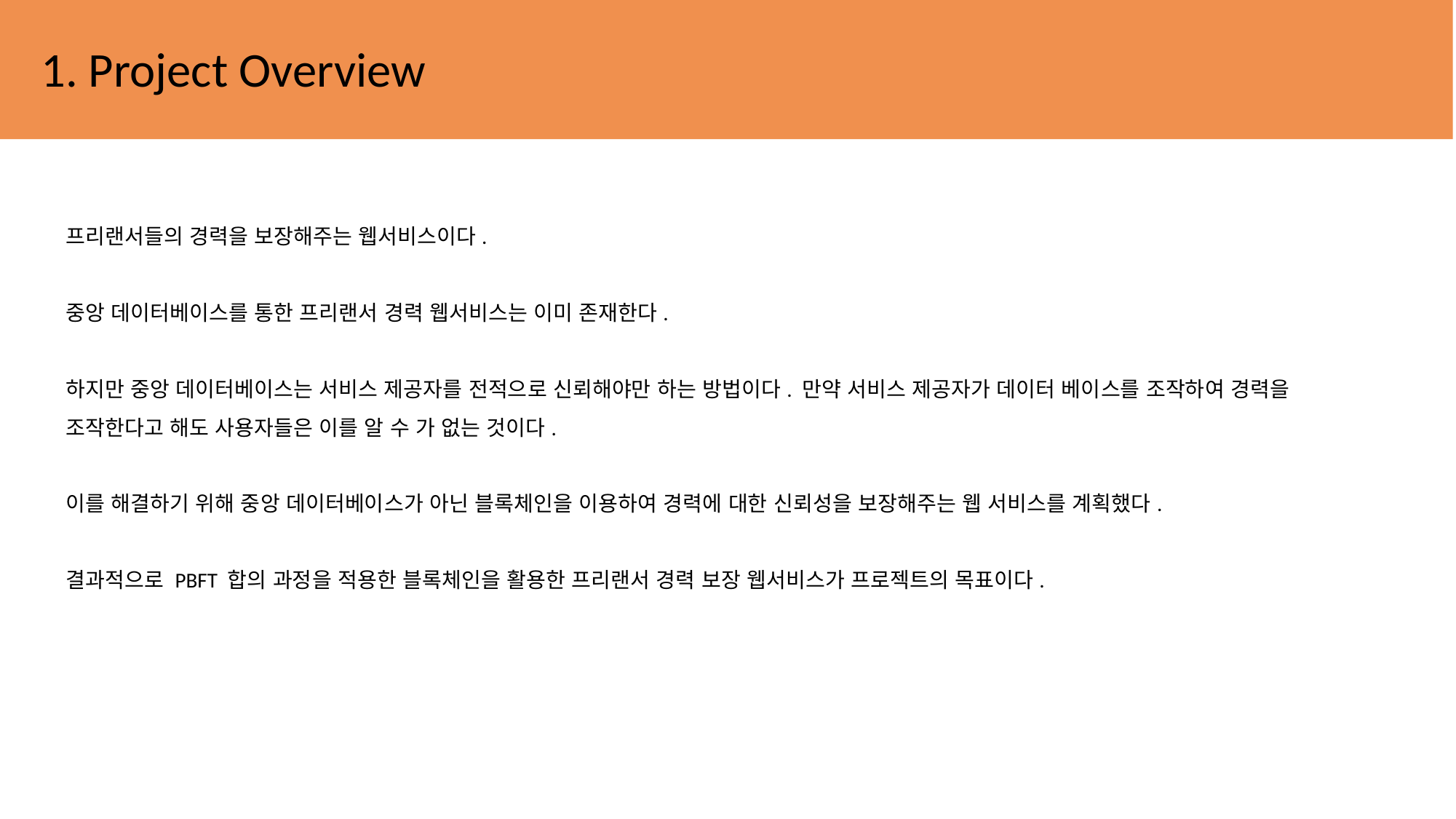

# 1. Project Overview
프리랜서들의 경력을 보장해주는 웹서비스이다.

중앙 데이터베이스를 통한 프리랜서 경력 웹서비스는 이미 존재한다.

하지만 중앙 데이터베이스는 서비스 제공자를 전적으로 신뢰해야만 하는 방법이다. 만약 서비스 제공자가 데이터 베이스를 조작하여 경력을 조작한다고 해도 사용자들은 이를 알 수 가 없는 것이다.

이를 해결하기 위해 중앙 데이터베이스가 아닌 블록체인을 이용하여 경력에 대한 신뢰성을 보장해주는 웹 서비스를 계획했다.

결과적으로 PBFT 합의 과정을 적용한 블록체인을 활용한 프리랜서 경력 보장 웹서비스가 프로젝트의 목표이다.